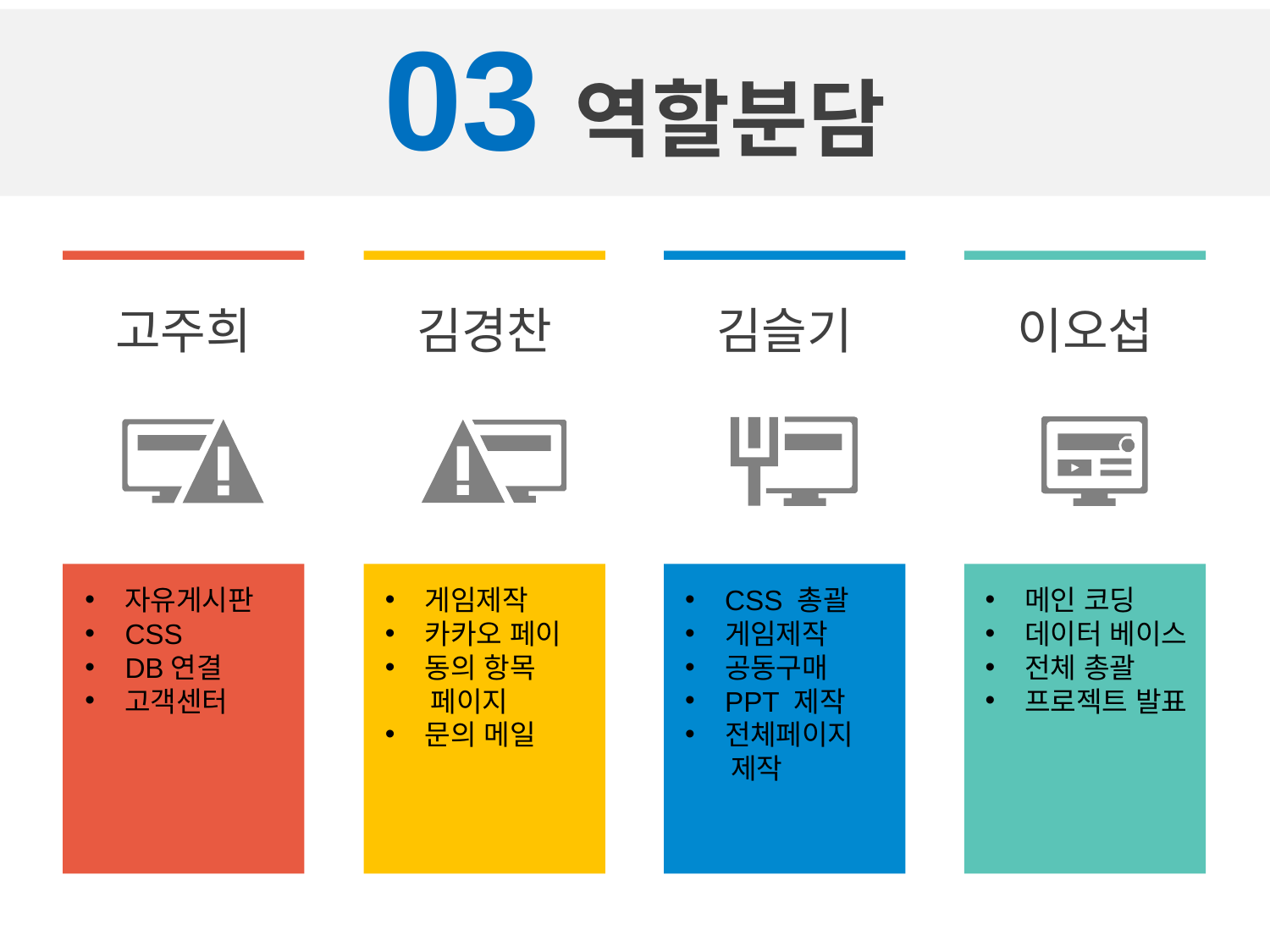

03역할분담
고주희
김경찬
김슬기
이오섭

자유게시판
CSS
DB연결
고객센터

게임제작
카카오 페이
동의 항목
     페이지
문의 메일

CSS 총괄
게임제작
공동구매
PPT 제작
전체페이지
     제작

메인 코딩
데이터 베이스
전체 총괄
프로젝트 발표